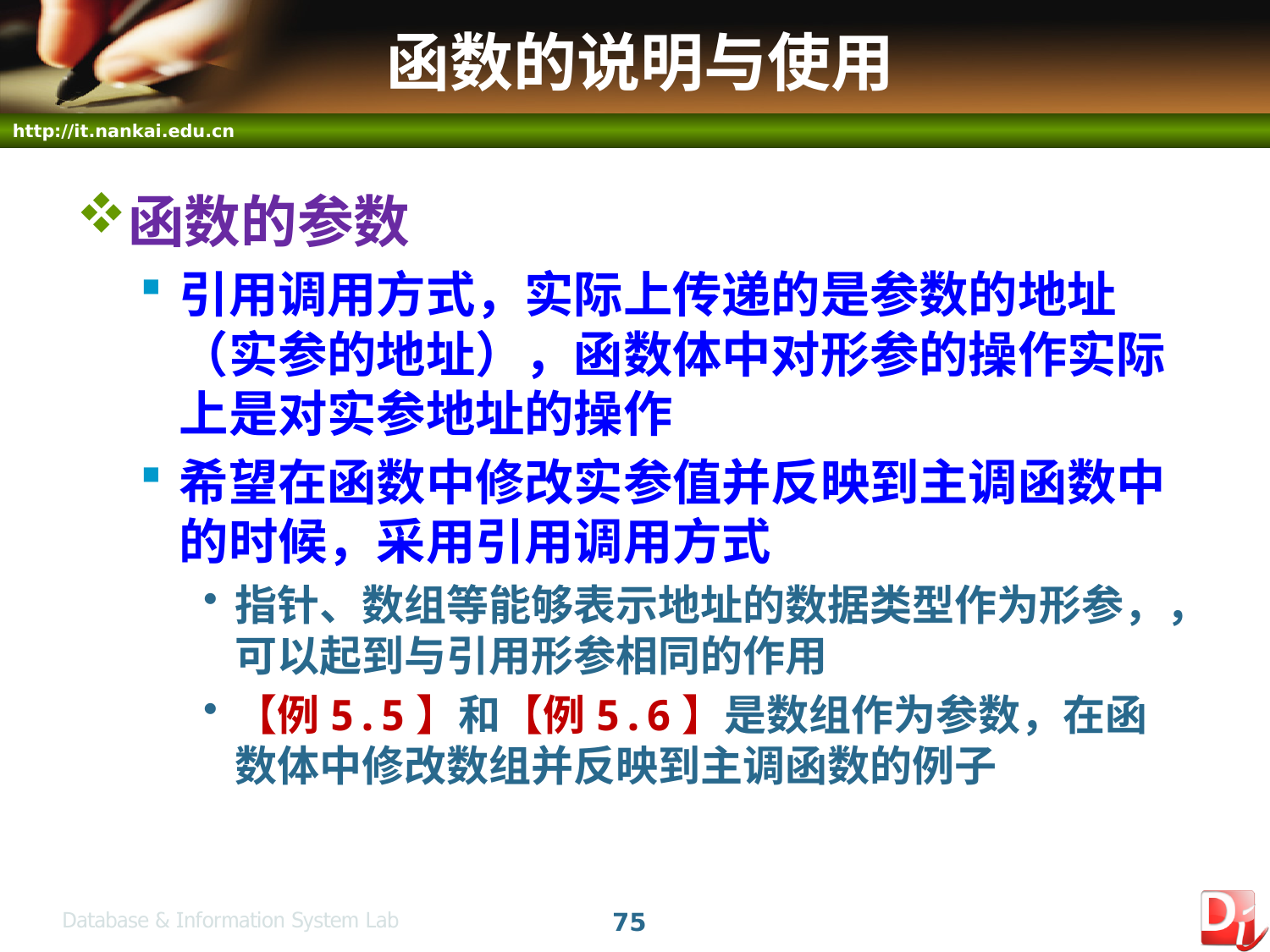

# 函数的说明与使用
函数的参数
引用调用方式，实际上传递的是参数的地址（实参的地址），函数体中对形参的操作实际上是对实参地址的操作
希望在函数中修改实参值并反映到主调函数中的时候，采用引用调用方式
指针、数组等能够表示地址的数据类型作为形参，，可以起到与引用形参相同的作用
【例5.5】和【例5.6】是数组作为参数，在函数体中修改数组并反映到主调函数的例子
75
Database & Information System Lab